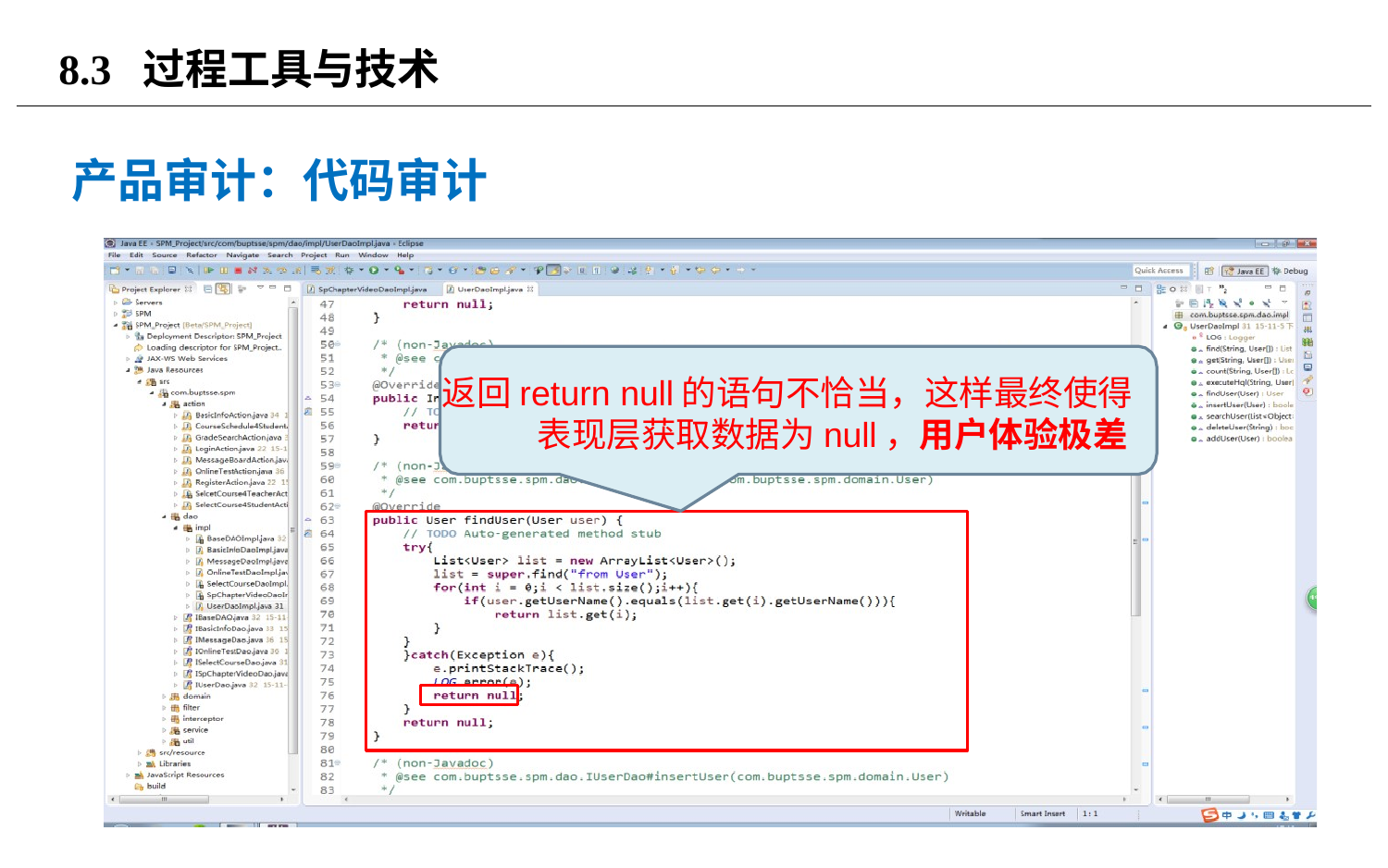

# 8.3  过程工具与技术
产品审计：代码审计

返回return null的语句不恰当，这样最终使得表现层获取数据为null，用户体验极差